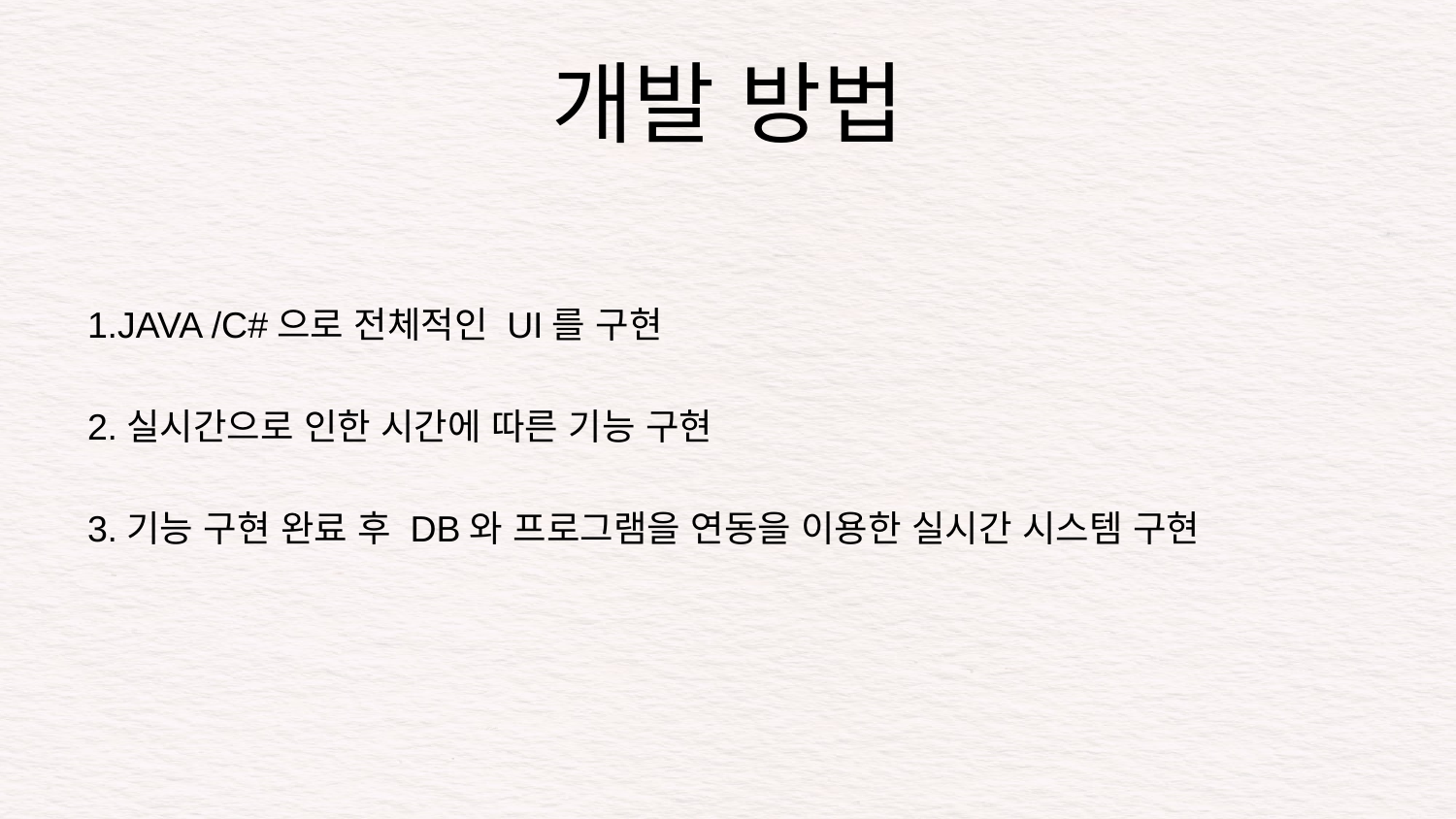

# 개발 방법
1.JAVA /C#으로 전체적인 UI를 구현

2.실시간으로 인한 시간에 따른 기능 구현

3.기능 구현 완료 후 DB와 프로그램을 연동을 이용한 실시간 시스템 구현